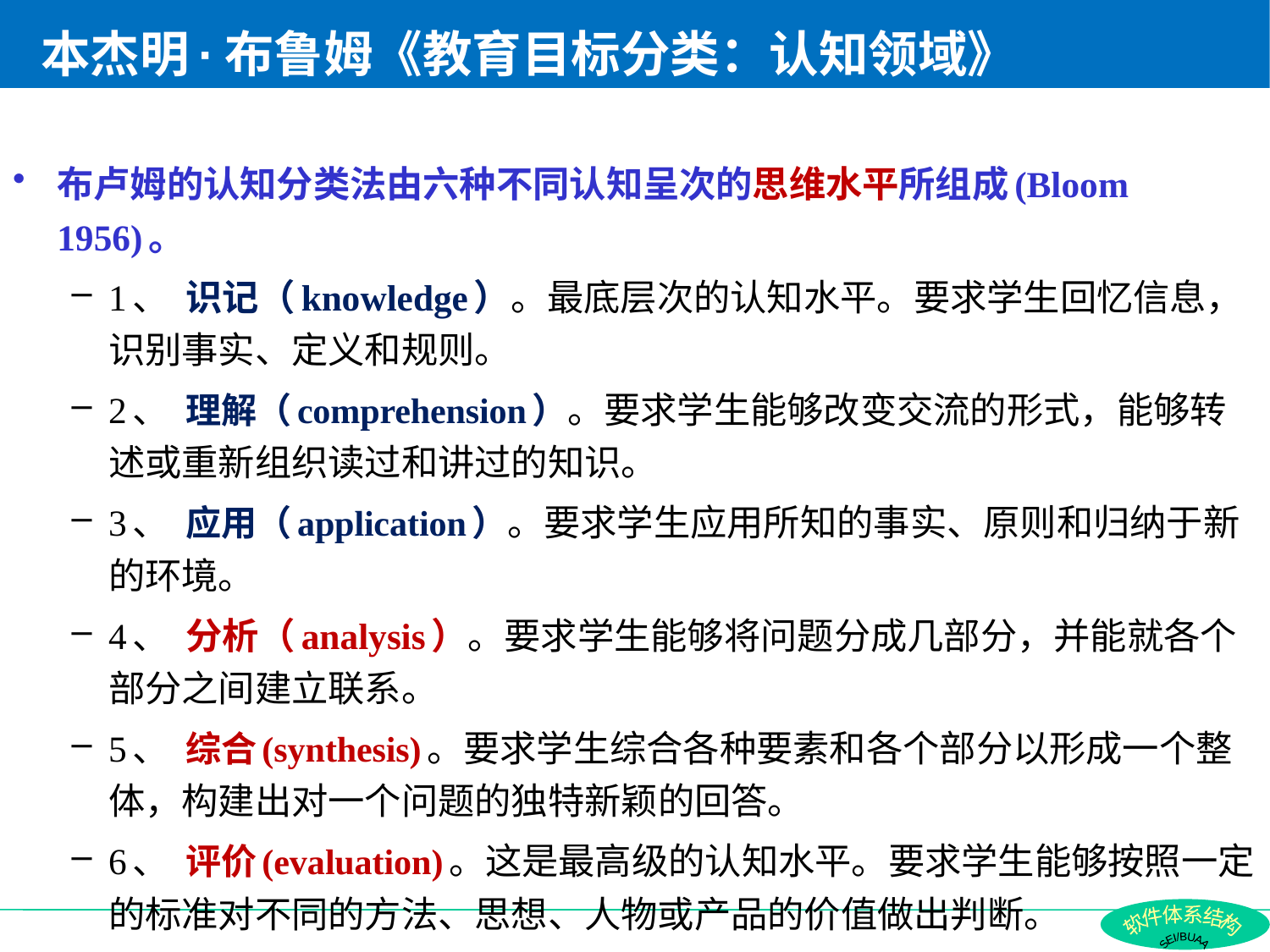

# 本杰明·布鲁姆《教育目标分类：认知领域》
布卢姆的认知分类法由六种不同认知呈次的思维水平所组成(Bloom 1956)。
1、  识记（knowledge）。最底层次的认知水平。要求学生回忆信息，识别事实、定义和规则。
2、  理解（comprehension）。要求学生能够改变交流的形式，能够转述或重新组织读过和讲过的知识。
3、  应用（application）。要求学生应用所知的事实、原则和归纳于新的环境。
4、  分析（analysis）。要求学生能够将问题分成几部分，并能就各个部分之间建立联系。
5、  综合(synthesis)。要求学生综合各种要素和各个部分以形成一个整体，构建出对一个问题的独特新颖的回答。
6、  评价(evaluation)。这是最高级的认知水平。要求学生能够按照一定的标准对不同的方法、思想、人物或产品的价值做出判断。